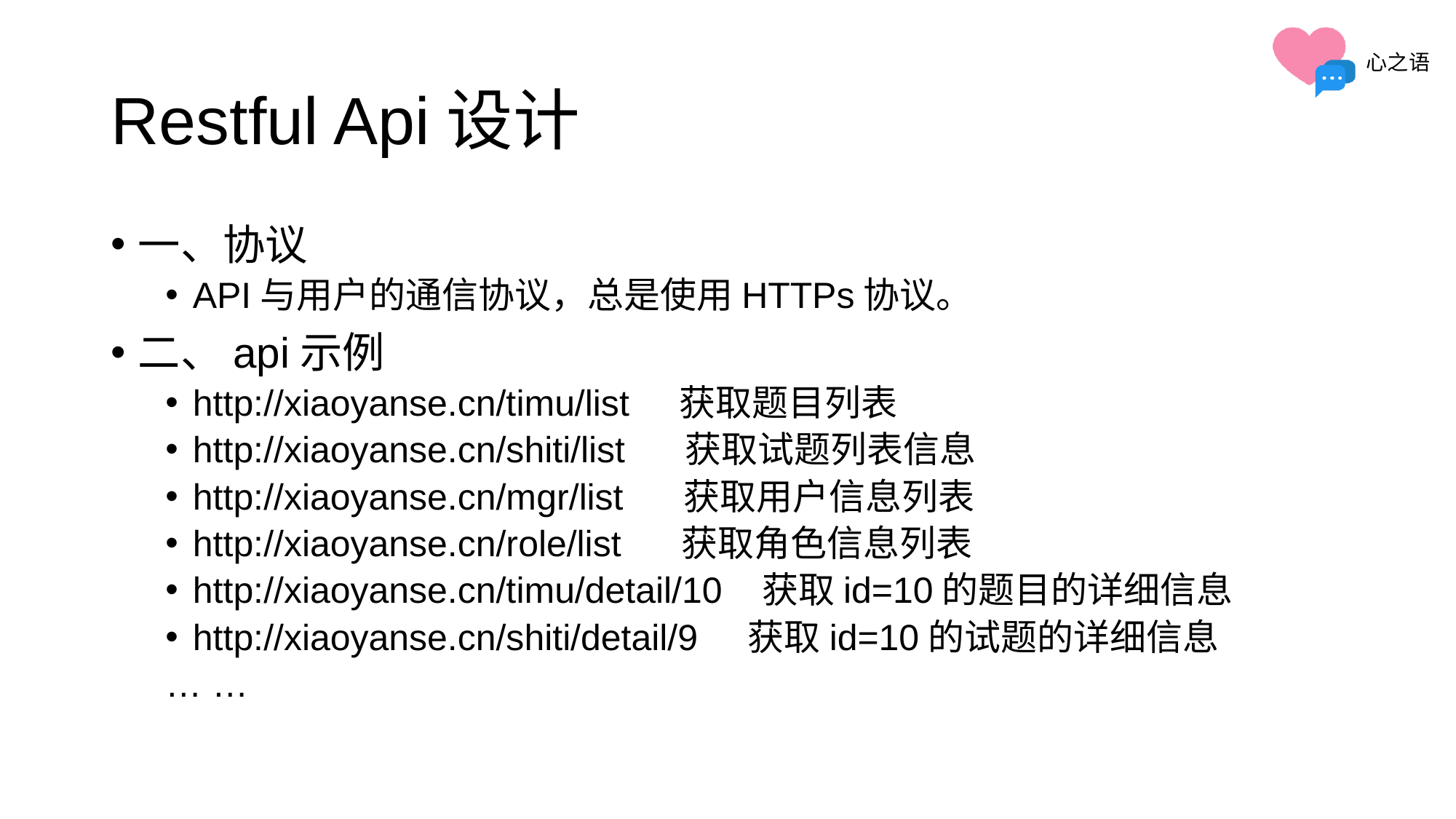

# Restful Api设计
一、协议
API与用户的通信协议，总是使用HTTPs协议。
二、api示例
http://xiaoyanse.cn/timu/list    获取题目列表
http://xiaoyanse.cn/shiti/list     获取试题列表信息
http://xiaoyanse.cn/mgr/list     获取用户信息列表
http://xiaoyanse.cn/role/list     获取角色信息列表
http://xiaoyanse.cn/timu/detail/10   获取id=10的题目的详细信息
http://xiaoyanse.cn/shiti/detail/9    获取id=10的试题的详细信息
… …